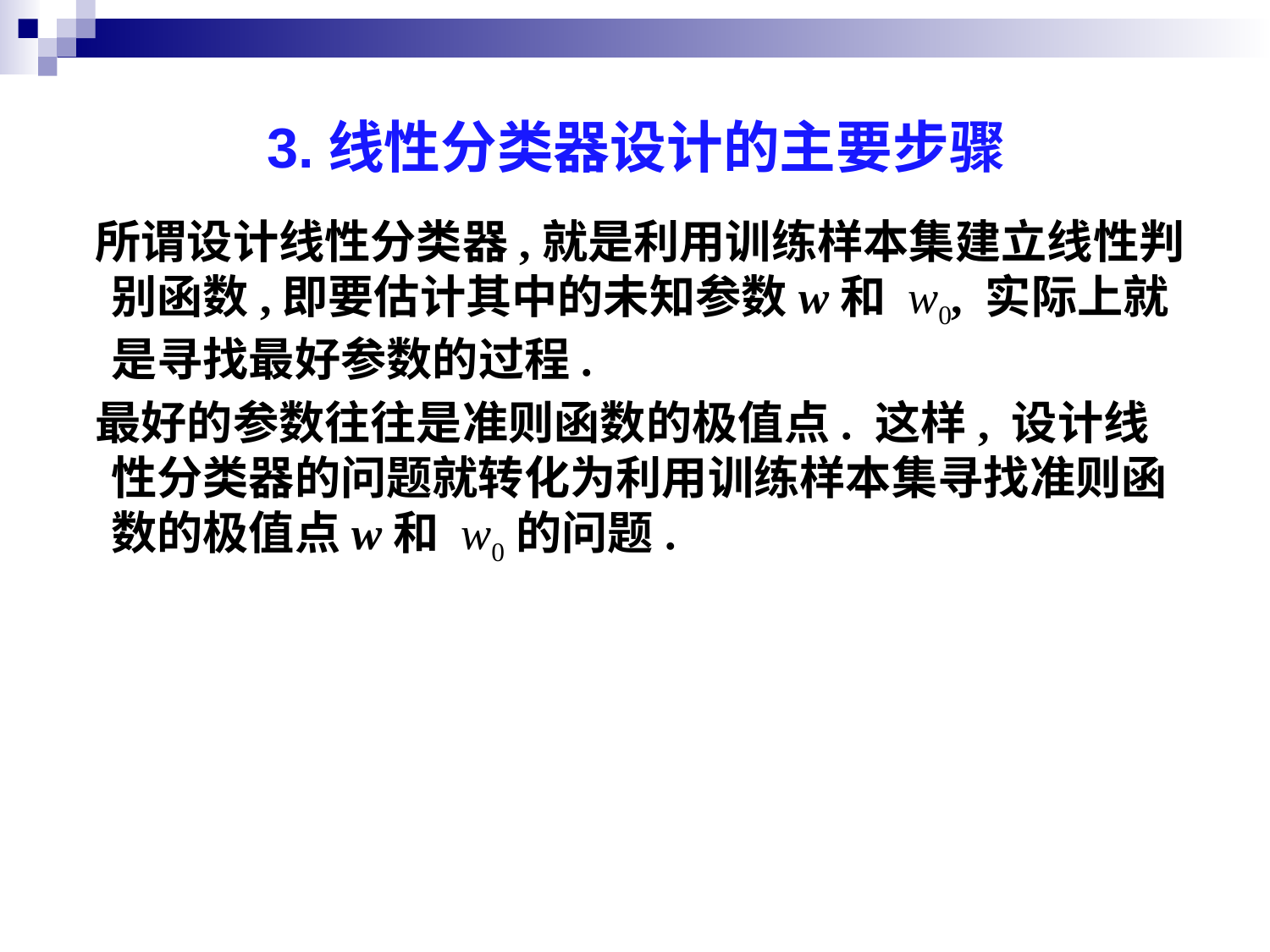

# 3.线性分类器设计的主要步骤
所谓设计线性分类器,就是利用训练样本集建立线性判别函数,即要估计其中的未知参数w和 w0, 实际上就是寻找最好参数的过程.
最好的参数往往是准则函数的极值点. 这样, 设计线性分类器的问题就转化为利用训练样本集寻找准则函数的极值点w和 w0的问题.